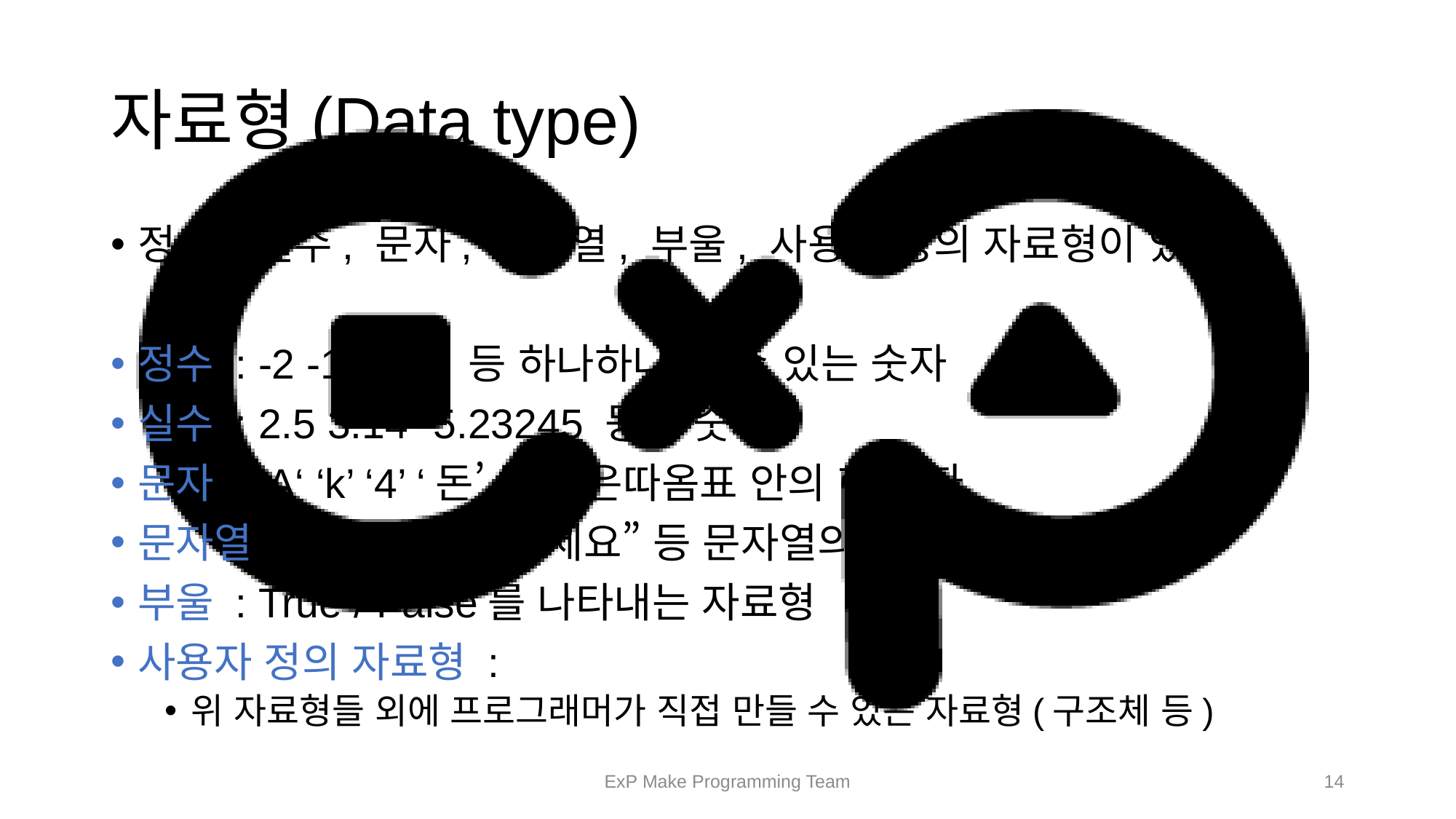

# 자료형(Data type)
정수, 실수, 문자, 문자열, 부울, 사용자 정의 자료형이 있다.

정수 : -2 -1 0 4 5 등 하나하나 셀 수 있는 숫자
실수 : 2.5 3.14 -5.23245 등의 숫자
문자 : ‘A‘ ‘k’ ‘4’ ‘돈’ 등 작은따옴표 안의 한 글자
문자열 : “Ak4” “안녕하세요” 등 문자열의 집합
부울 : True / False를 나타내는 자료형
사용자 정의 자료형 :
위 자료형들 외에 프로그래머가 직접 만들 수 있는 자료형(구조체 등)

ExP Make Programming Team
14